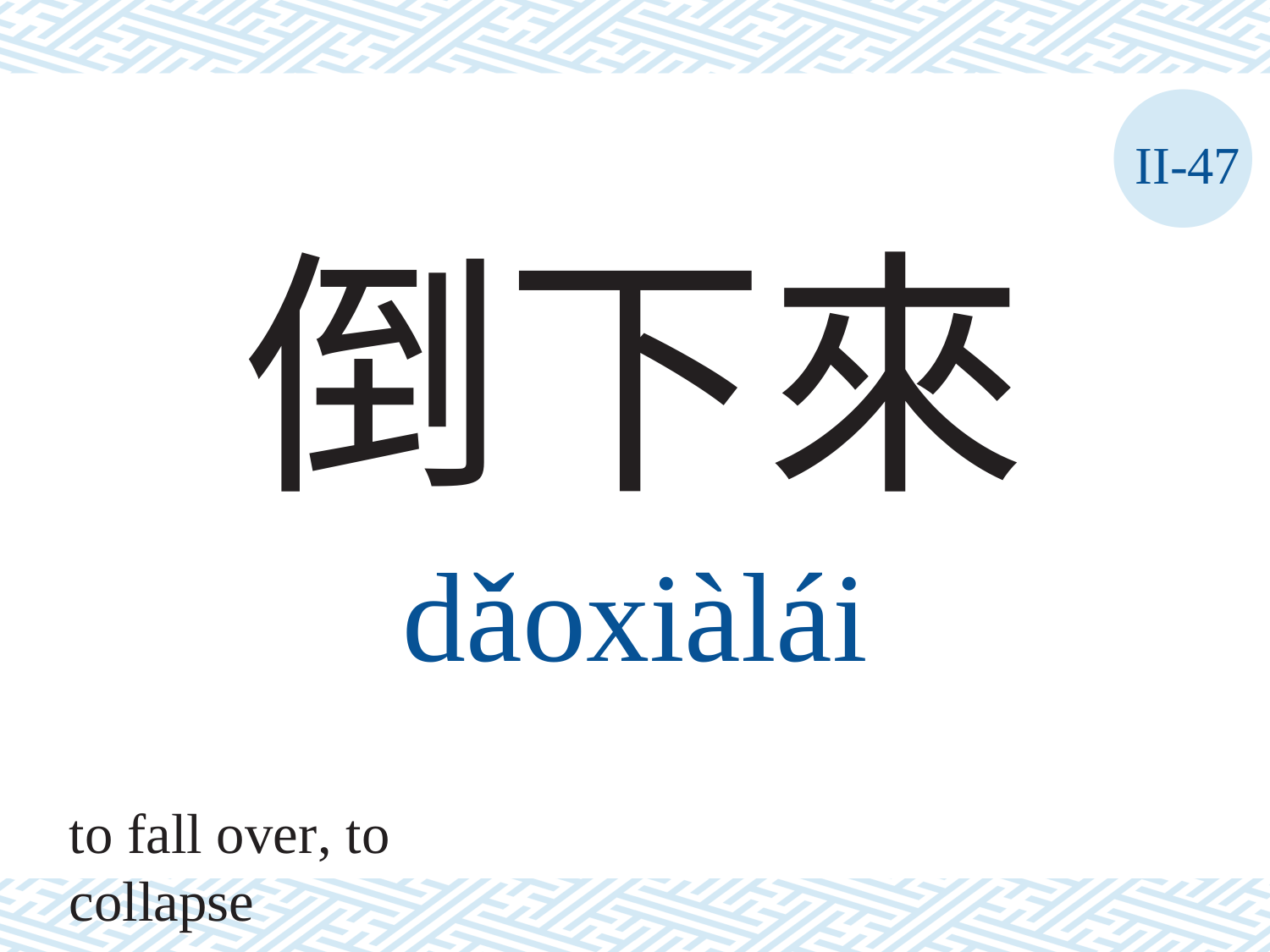

II-47
倒下來
dǎoxiàlái
to fall over, to collapse